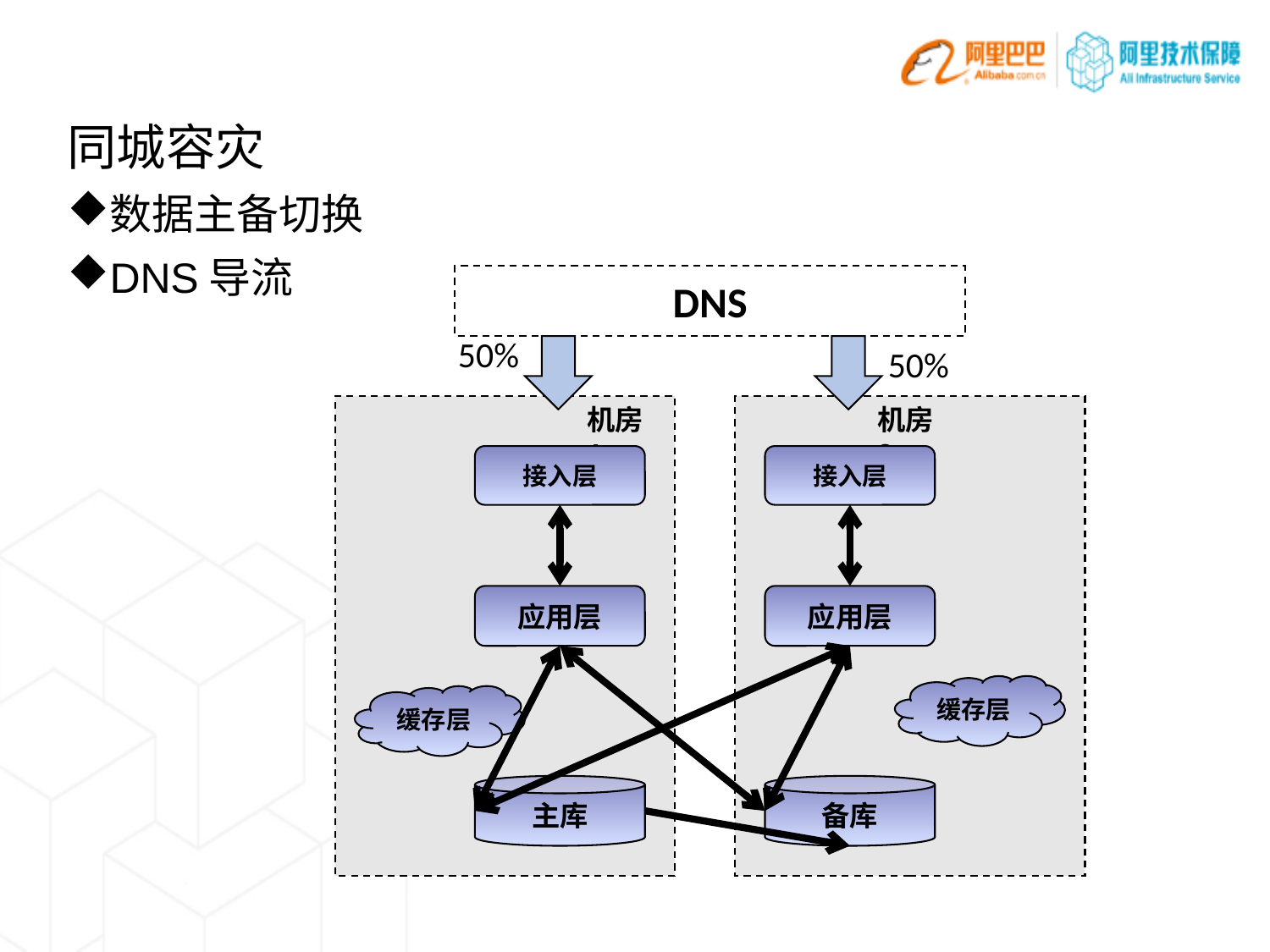

同城容灾
数据主备切换
DNS导流

DNS
50%
50%

机房1

机房2
接入层
接入层
应用层
应用层
缓存层
缓存层
主库
备库